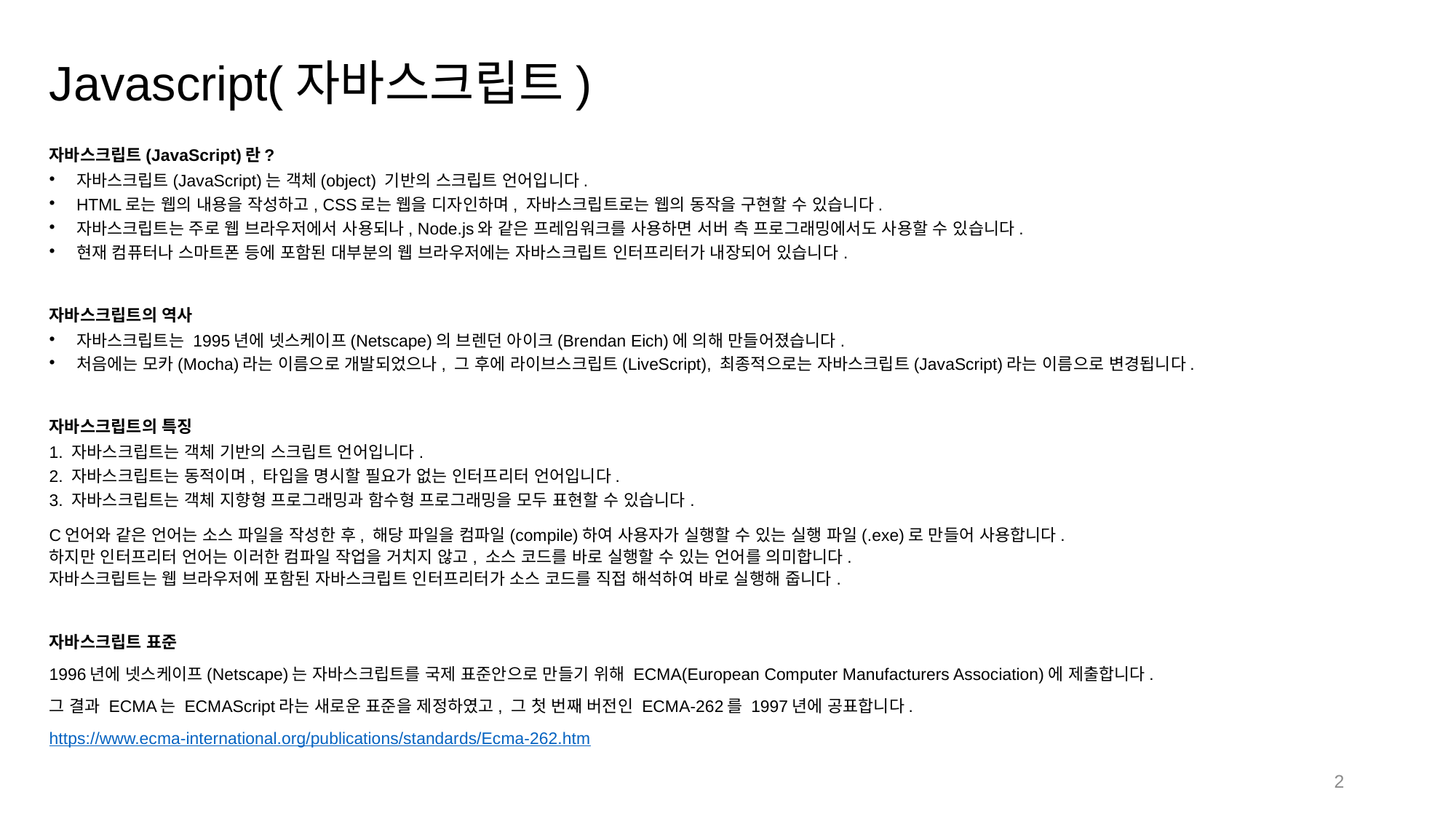

# Javascript(자바스크립트)
자바스크립트(JavaScript)란?
자바스크립트(JavaScript)는 객체(object) 기반의 스크립트 언어입니다.
HTML로는 웹의 내용을 작성하고, CSS로는 웹을 디자인하며, 자바스크립트로는 웹의 동작을 구현할 수 있습니다.
자바스크립트는 주로 웹 브라우저에서 사용되나, Node.js와 같은 프레임워크를 사용하면 서버 측 프로그래밍에서도 사용할 수 있습니다.
현재 컴퓨터나 스마트폰 등에 포함된 대부분의 웹 브라우저에는 자바스크립트 인터프리터가 내장되어 있습니다.

자바스크립트의 역사
자바스크립트는 1995년에 넷스케이프(Netscape)의 브렌던 아이크(Brendan Eich)에 의해 만들어졌습니다.
처음에는 모카(Mocha)라는 이름으로 개발되었으나, 그 후에 라이브스크립트(LiveScript), 최종적으로는 자바스크립트(JavaScript)라는 이름으로 변경됩니다.

자바스크립트의 특징
1. 자바스크립트는 객체 기반의 스크립트 언어입니다.
2. 자바스크립트는 동적이며, 타입을 명시할 필요가 없는 인터프리터 언어입니다.
3. 자바스크립트는 객체 지향형 프로그래밍과 함수형 프로그래밍을 모두 표현할 수 있습니다.
C언어와 같은 언어는 소스 파일을 작성한 후, 해당 파일을 컴파일(compile)하여 사용자가 실행할 수 있는 실행 파일(.exe)로 만들어 사용합니다.
하지만 인터프리터 언어는 이러한 컴파일 작업을 거치지 않고, 소스 코드를 바로 실행할 수 있는 언어를 의미합니다.
자바스크립트는 웹 브라우저에 포함된 자바스크립트 인터프리터가 소스 코드를 직접 해석하여 바로 실행해 줍니다.

자바스크립트 표준
1996년에 넷스케이프(Netscape)는 자바스크립트를 국제 표준안으로 만들기 위해 ECMA(European Computer Manufacturers Association)에 제출합니다.
그 결과 ECMA는 ECMAScript라는 새로운 표준을 제정하였고, 그 첫 번째 버전인 ECMA-262를 1997년에 공표합니다.
https://www.ecma-international.org/publications/standards/Ecma-262.htm
2